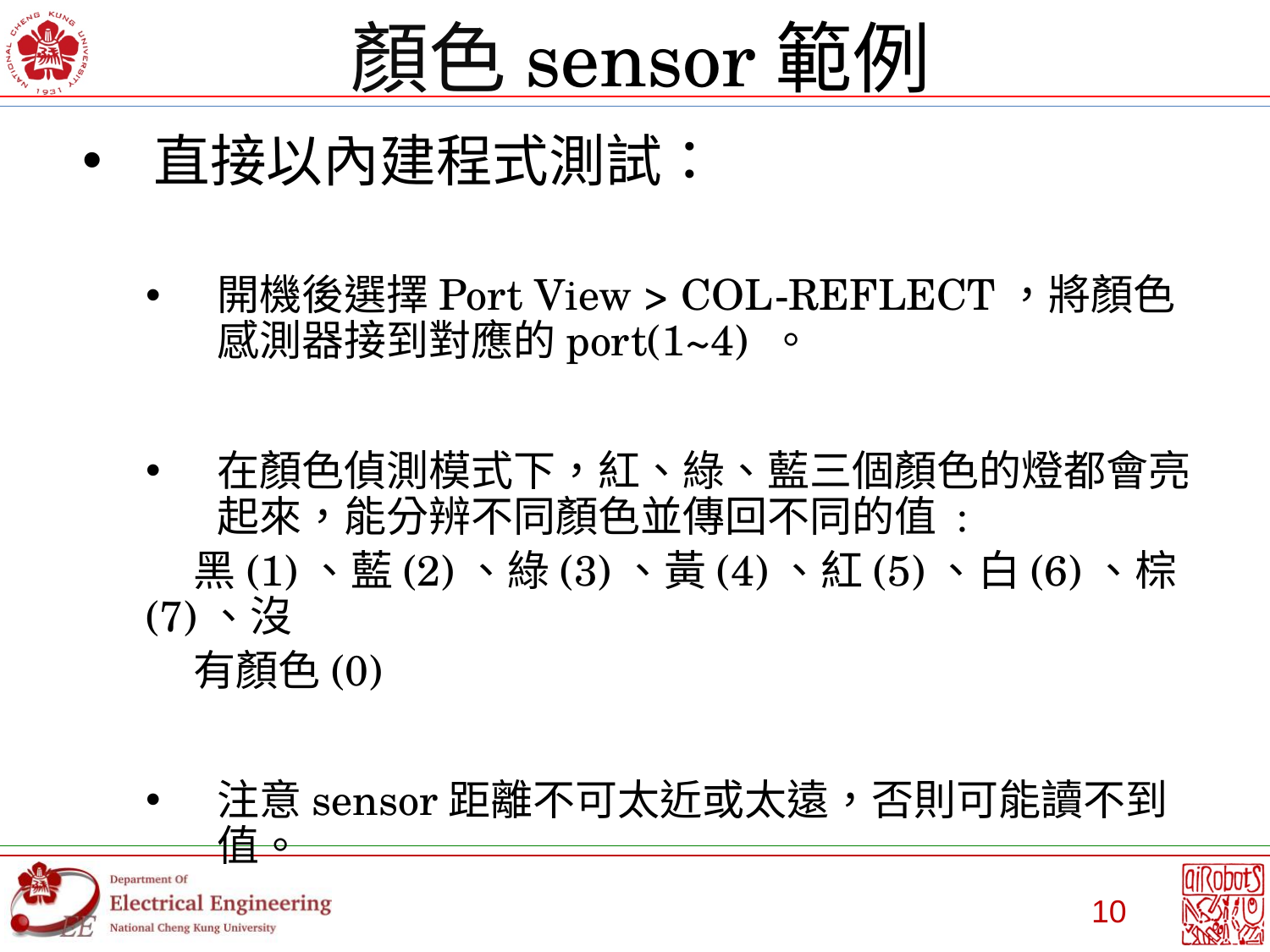

# 顏色sensor範例
直接以內建程式測試：

開機後選擇Port View > COL-REFLECT，將顏色感測器接到對應的port(1~4) 。

在顏色偵測模式下，紅、綠、藍三個顏色的燈都會亮起來，能分辨不同顏色並傳回不同的值 :
    黑(1)、藍(2)、綠(3)、黃(4)、紅(5)、白(6)、棕(7)、沒
    有顏色(0)

注意sensor距離不可太近或太遠，否則可能讀不到值。